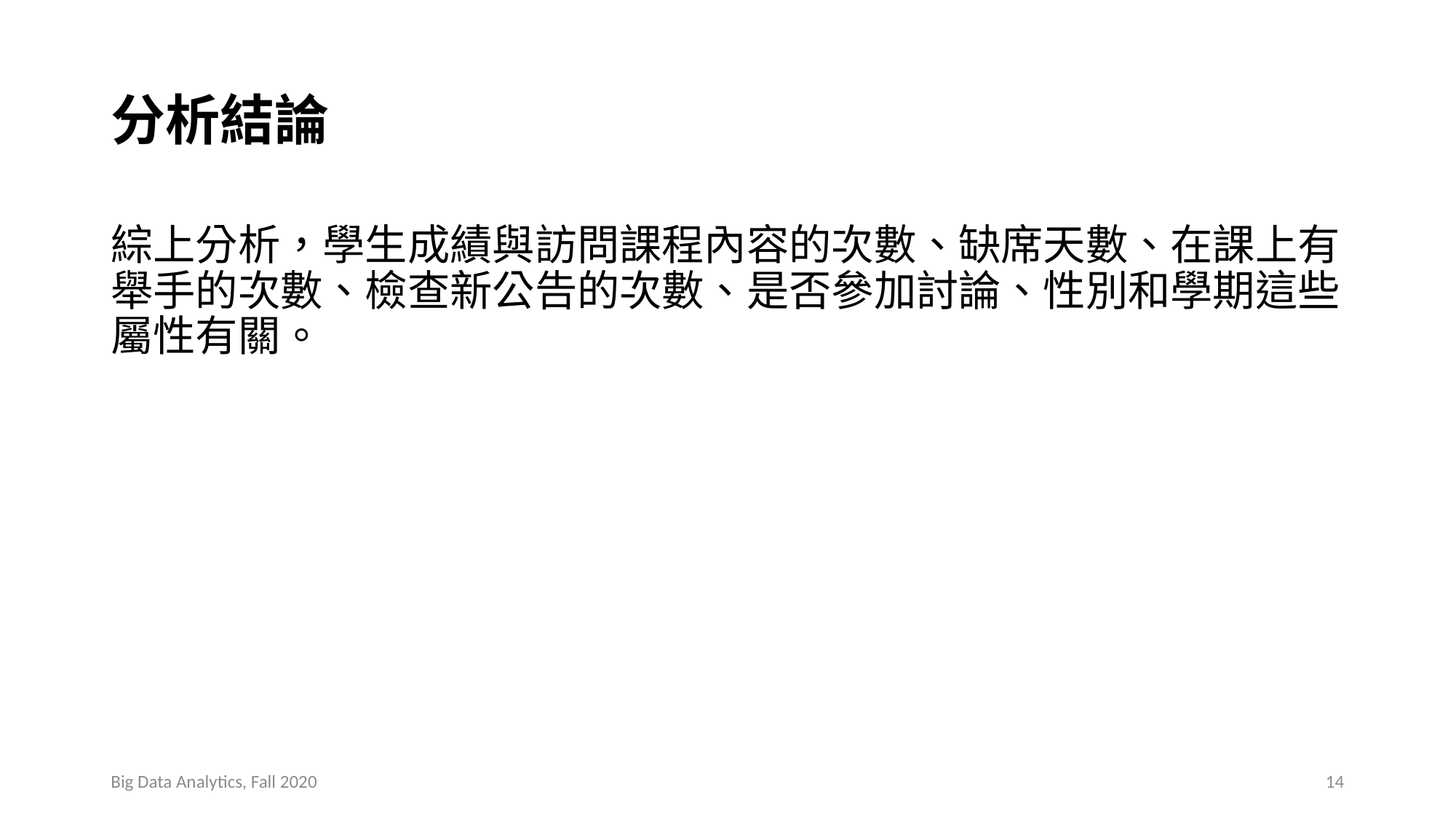

# 分析結論
綜上分析，學生成績與訪問課程內容的次數、缺席天數、在課上有舉手的次數、檢查新公告的次數、是否參加討論、性別和學期這些屬性有關。
Big Data Analytics, Fall 2020
14